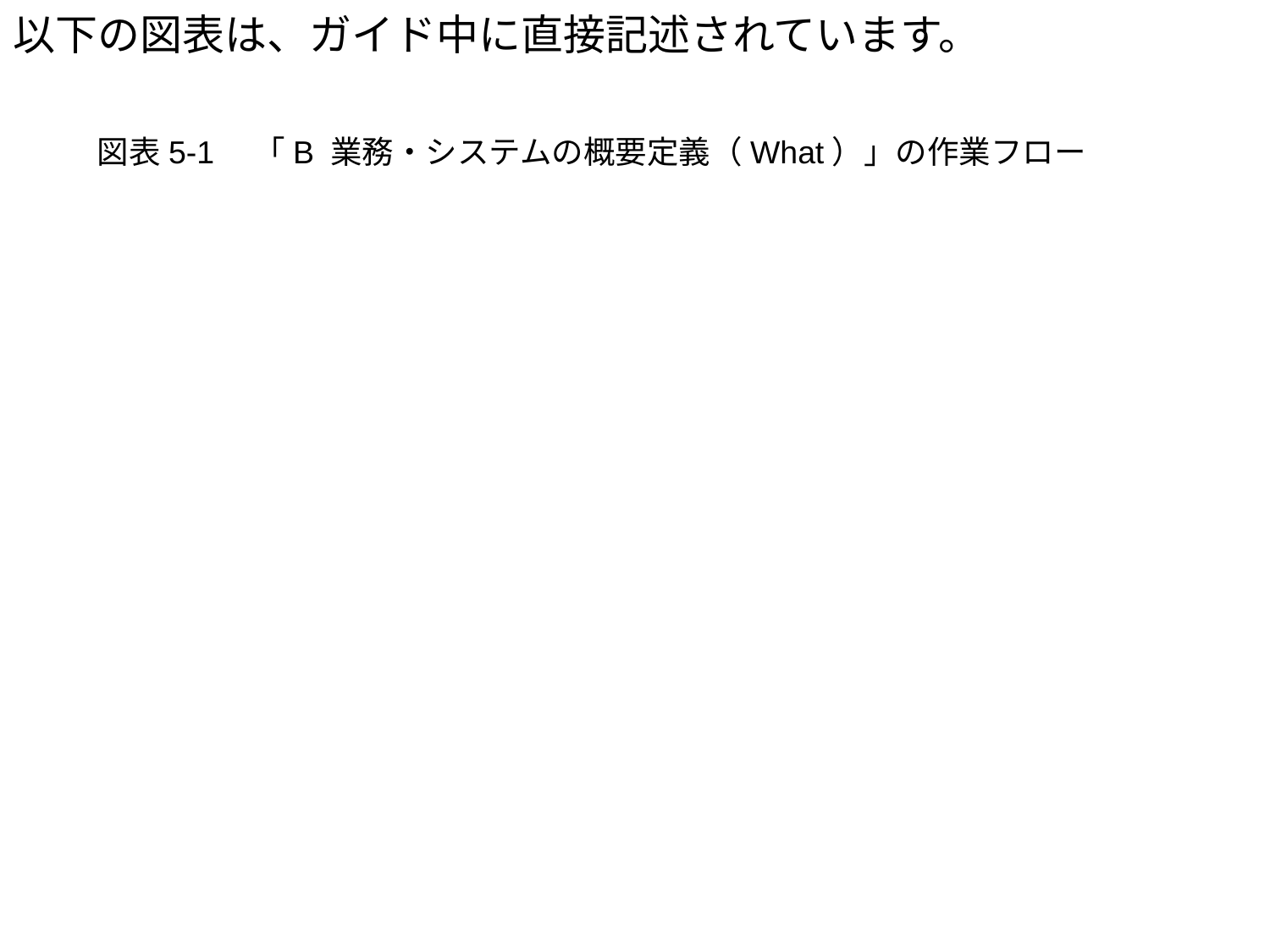

# 以下の図表は、ガイド中に直接記述されています。
図表5-1　「B 業務・システムの概要定義（What）」の作業フロー